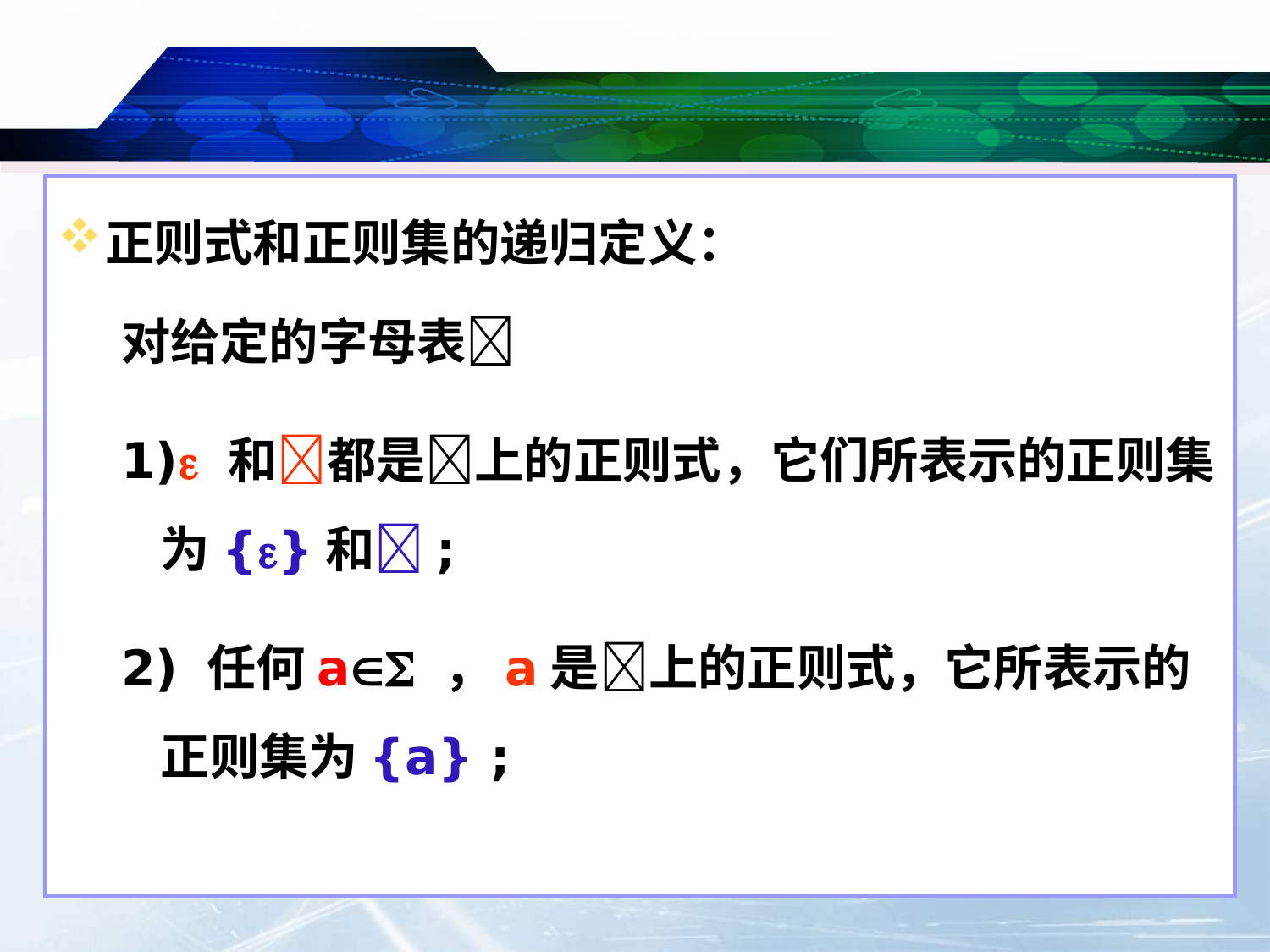

正则式和正则集的递归定义：
对给定的字母表Σ
1)ε 和∅都是Σ上的正则式，它们所表示的正则集为{ε}和∅;
2) 任何a∈Σ ，a是Σ上的正则式，它所表示的正则集为{a} ;